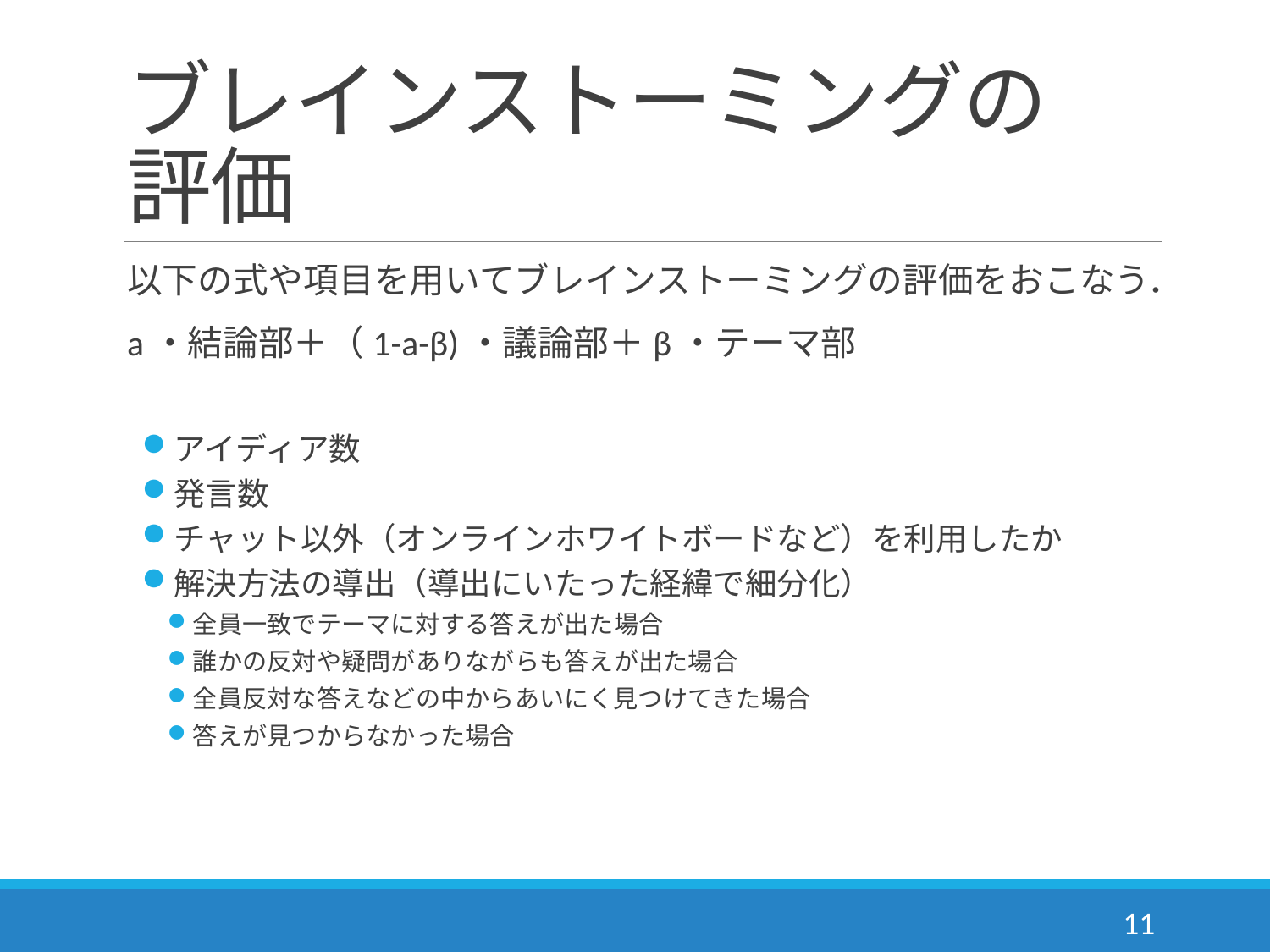

# ブレインストーミングの 評価
以下の式や項目を用いてブレインストーミングの評価をおこなう．
a・結論部＋（1-a-β)・議論部＋β・テーマ部

アイディア数
発言数
チャット以外（オンラインホワイトボードなど）を利用したか
解決方法の導出（導出にいたった経緯で細分化）
全員一致でテーマに対する答えが出た場合
誰かの反対や疑問がありながらも答えが出た場合
全員反対な答えなどの中からあいにく見つけてきた場合
答えが見つからなかった場合

11